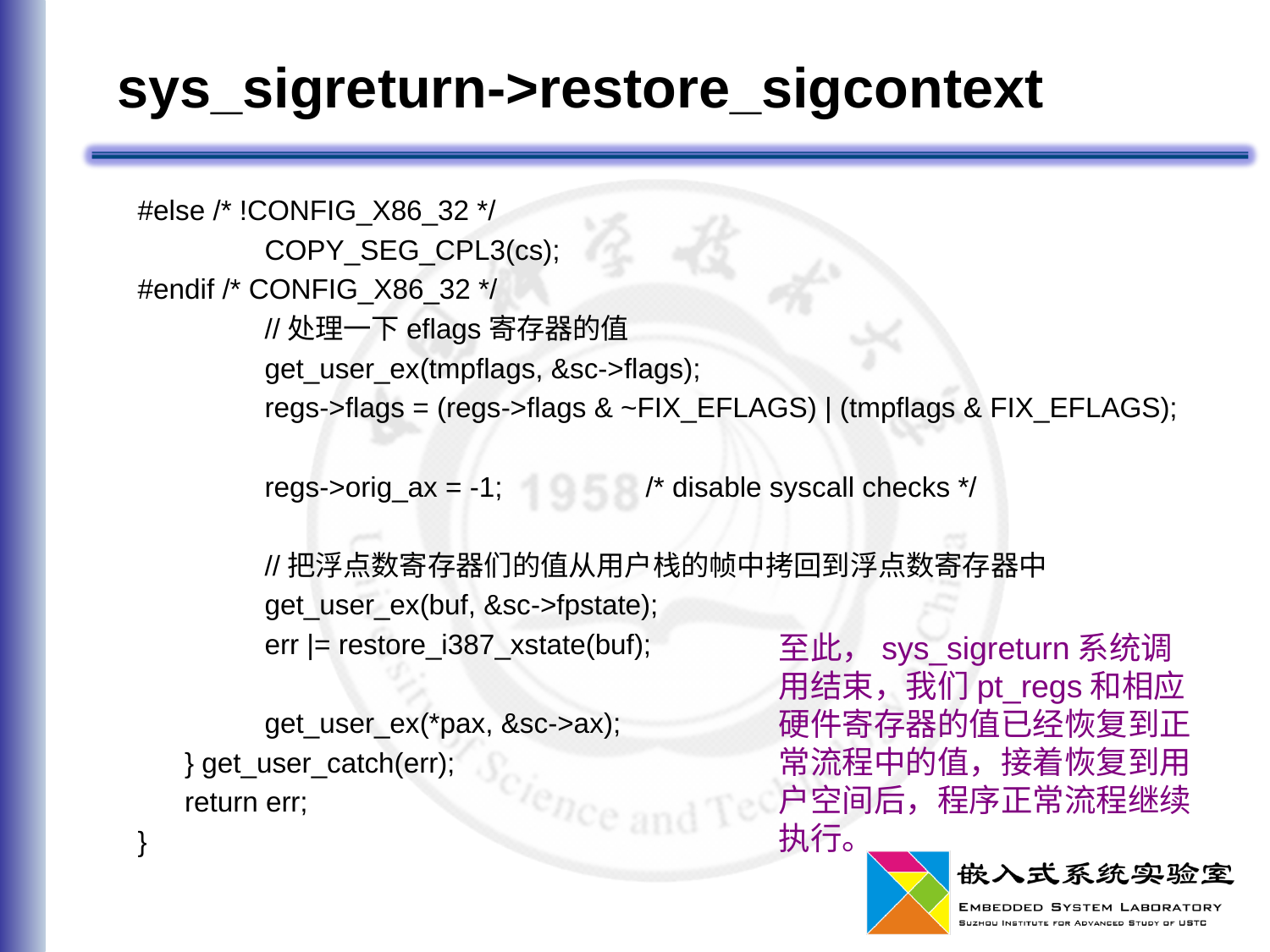

# sys_sigreturn->restore_sigcontext
#else /* !CONFIG_X86_32 */
	COPY_SEG_CPL3(cs);
#endif /* CONFIG_X86_32 */
	//处理一下eflags寄存器的值
	get_user_ex(tmpflags, &sc->flags);
	regs->flags = (regs->flags & ~FIX_EFLAGS) | (tmpflags & FIX_EFLAGS);

	regs->orig_ax = -1;		/* disable syscall checks */

	//把浮点数寄存器们的值从用户栈的帧中拷回到浮点数寄存器中
	get_user_ex(buf, &sc->fpstate);
	err |= restore_i387_xstate(buf);

	get_user_ex(*pax, &sc->ax);
      } get_user_catch(err);
      return err;
}
至此，sys_sigreturn系统调用结束，我们pt_regs和相应硬件寄存器的值已经恢复到正常流程中的值，接着恢复到用户空间后，程序正常流程继续执行。